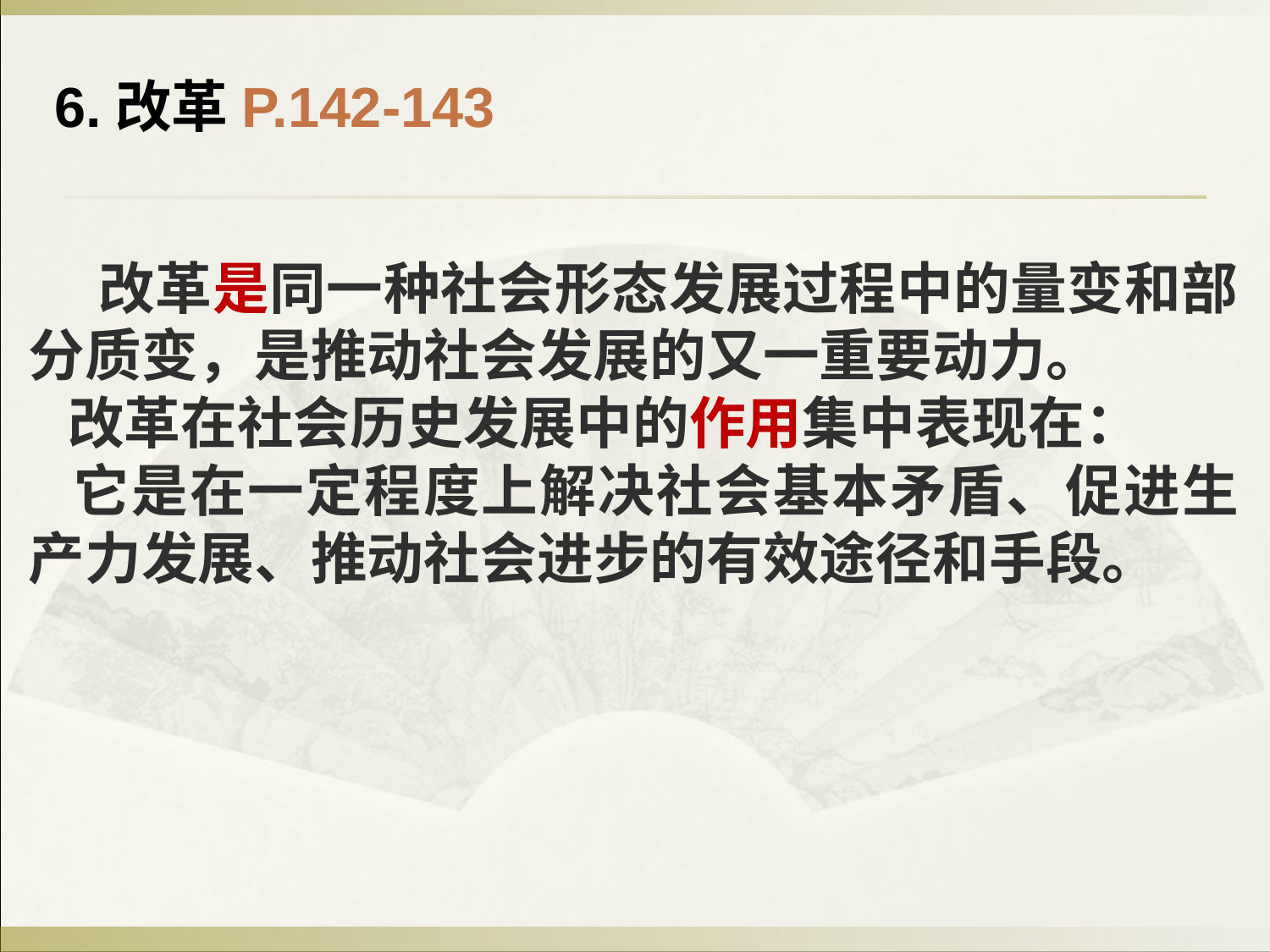

6.改革P.142-143
     改革是同一种社会形态发展过程中的量变和部分质变，是推动社会发展的又一重要动力。
  改革在社会历史发展中的作用集中表现在：
  它是在一定程度上解决社会基本矛盾、促进生产力发展、推动社会进步的有效途径和手段。